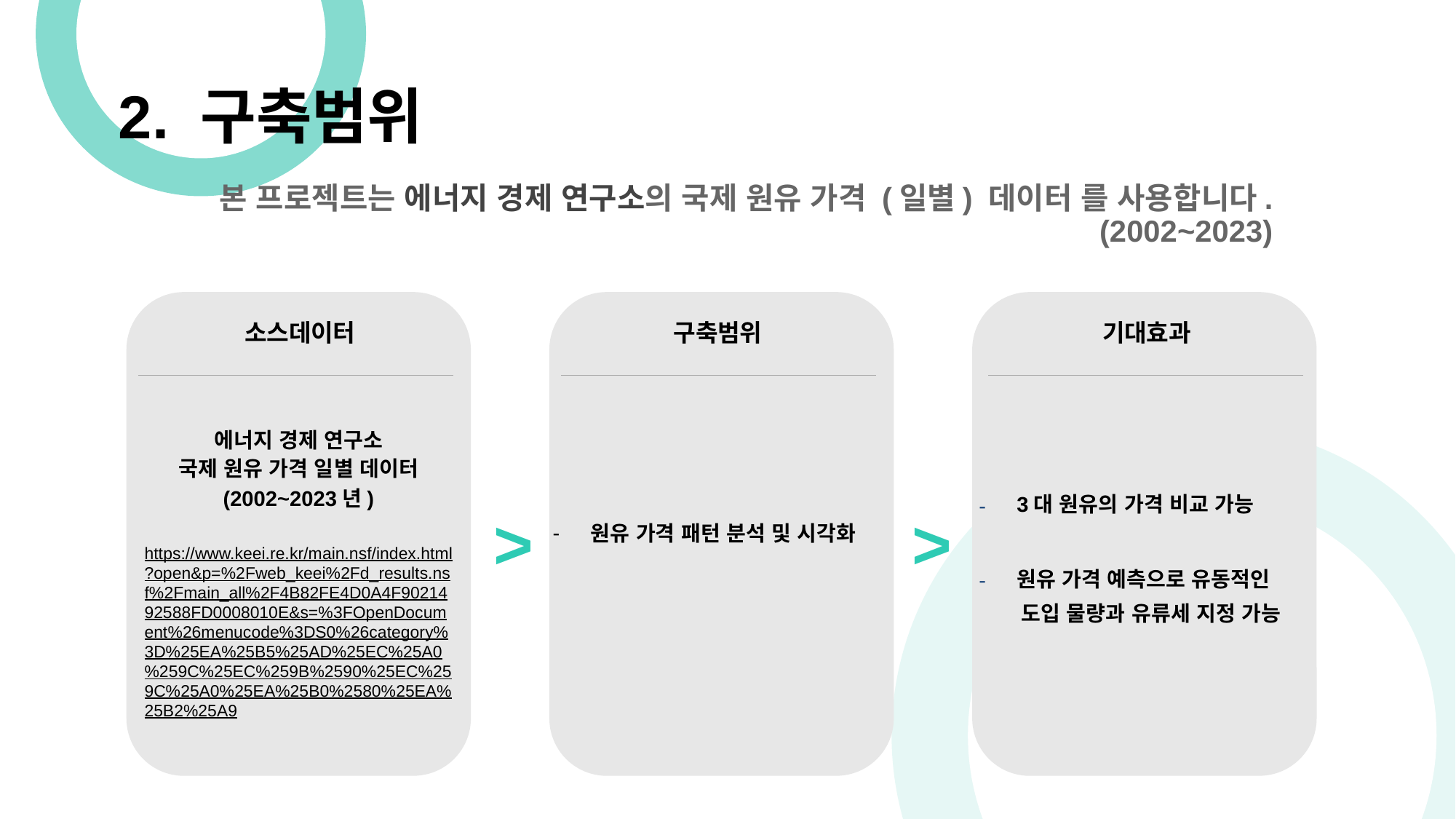

2. 구축범위
본 프로젝트는 에너지 경제 연구소의 국제 원유 가격 (일별) 데이터 를 사용합니다. (2002~2023)

 소스데이터
  구축범위
   기대효과
에너지 경제 연구소
국제 원유 가격 일별 데이터 (2002~2023년)

https://www.keei.re.kr/main.nsf/index.html?open&p=%2Fweb_keei%2Fd_results.nsf%2Fmain_all%2F4B82FE4D0A4F9021492588FD0008010E&s=%3FOpenDocument%26menucode%3DS0%26category%3D%25EA%25B5%25AD%25EC%25A0%259C%25EC%259B%2590%25EC%259C%25A0%25EA%25B0%2580%25EA%25B2%25A9

3대 원유의 가격 비교 가능

원유 가격 예측으로 유동적인
         도입 물량과 유류세 지정 가능
>
>
원유 가격 패턴 분석 및 시각화